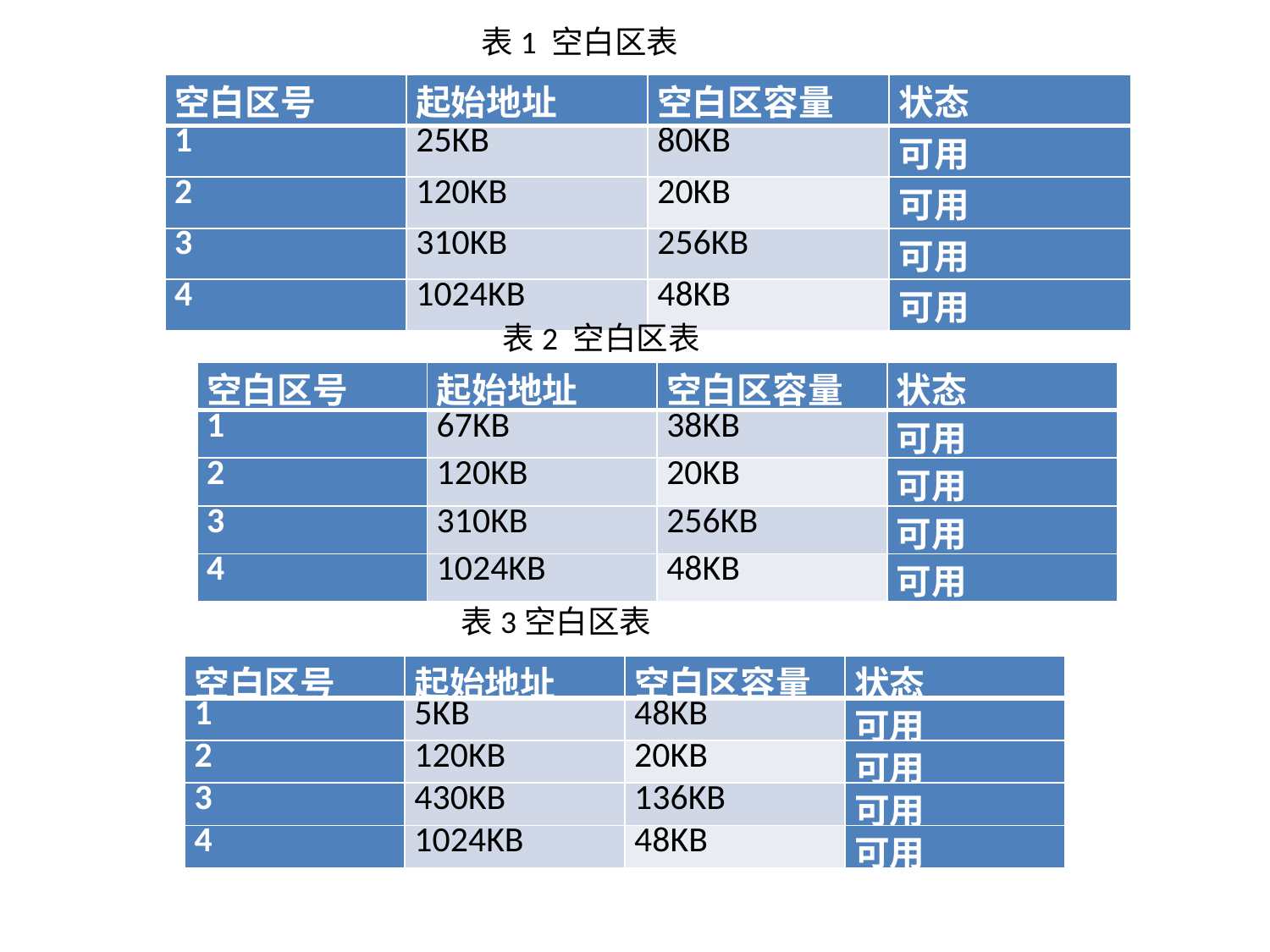

表1 空白区表
| 空白区号 | 起始地址 | 空白区容量 | 状态 |
| --- | --- | --- | --- |
| 1 | 25KB | 80KB | 可用 |
| 2 | 120KB | 20KB | 可用 |
| 3 | 310KB | 256KB | 可用 |
| 4 | 1024KB | 48KB | 可用 |
表2 空白区表
| 空白区号 | 起始地址 | 空白区容量 | 状态 |
| --- | --- | --- | --- |
| 1 | 67KB | 38KB | 可用 |
| 2 | 120KB | 20KB | 可用 |
| 3 | 310KB | 256KB | 可用 |
| 4 | 1024KB | 48KB | 可用 |
表3空白区表
| 空白区号 | 起始地址 | 空白区容量 | 状态 |
| --- | --- | --- | --- |
| 1 | 5KB | 48KB | 可用 |
| 2 | 120KB | 20KB | 可用 |
| 3 | 430KB | 136KB | 可用 |
| 4 | 1024KB | 48KB | 可用 |